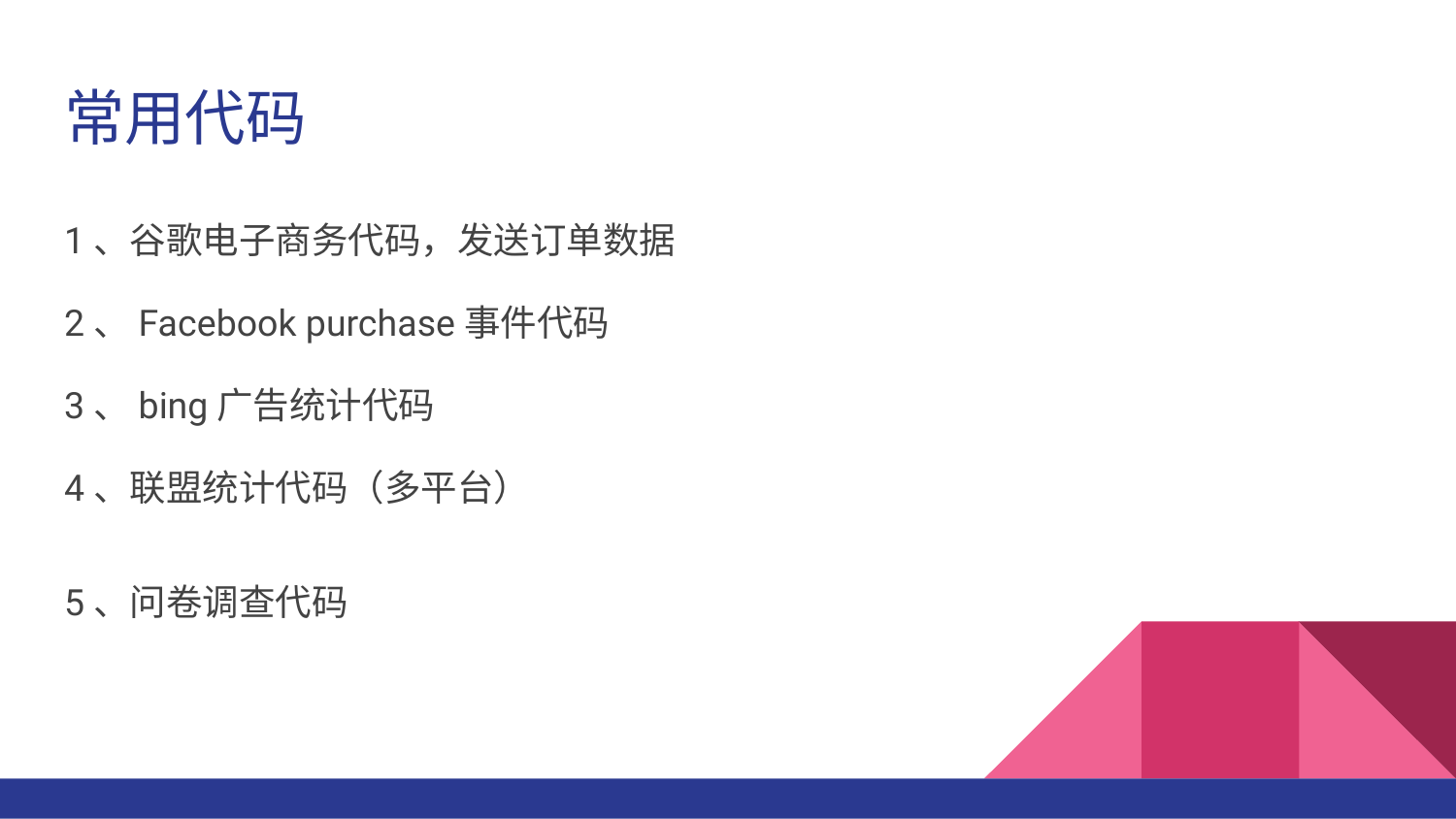

# 常用代码
1、谷歌电子商务代码，发送订单数据
2、Facebook purchase事件代码
3、bing广告统计代码
4、联盟统计代码（多平台）
5、问卷调查代码